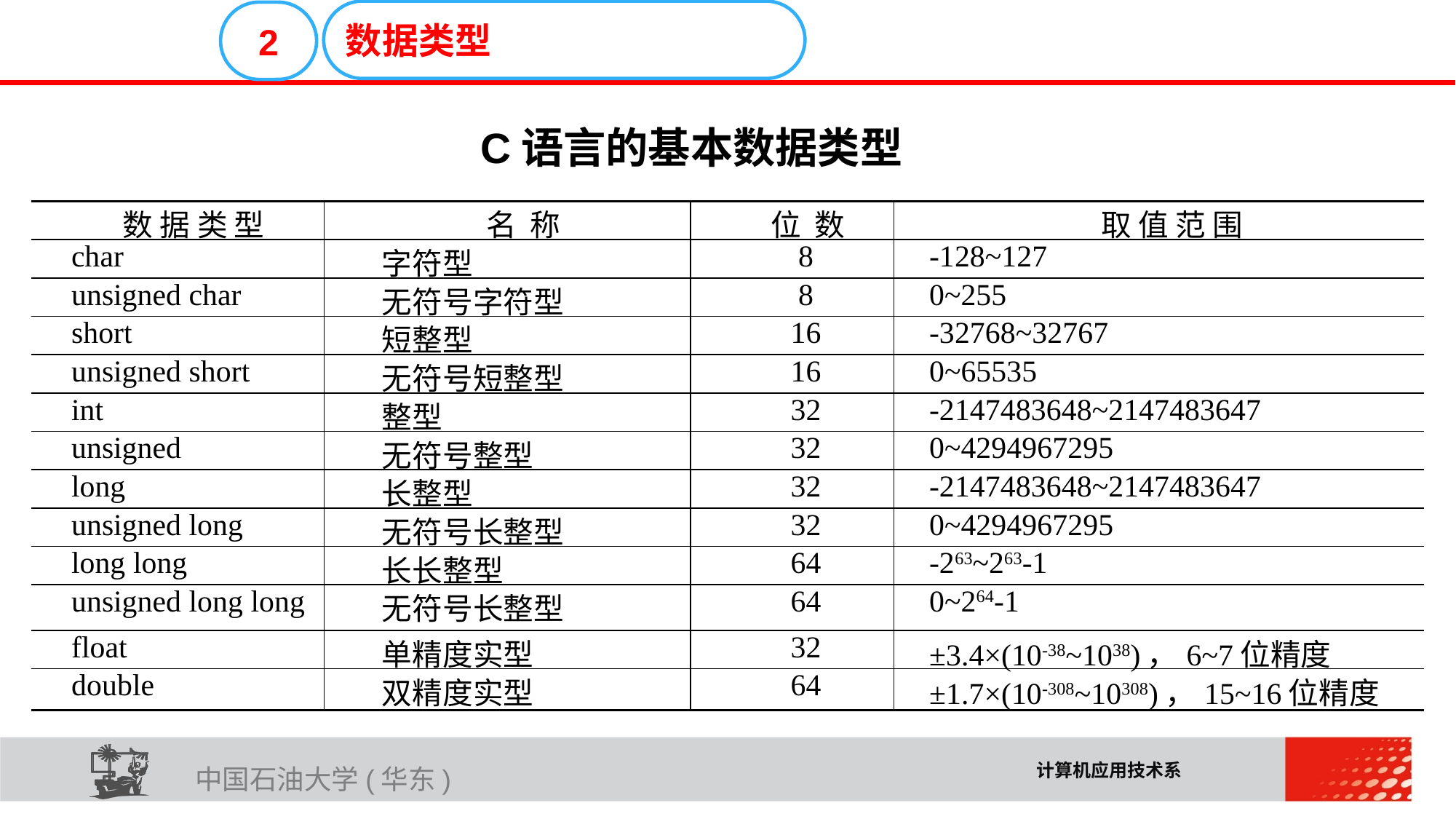

E6636B02012BD195C019CE06C16E30F4C33D02E32711A616D0819A1A3DEC08F98FFCE503BC41BA966B45D6F0472B73A72FC0F2BE2AA537FE6A04217657FCC2FDBF2DB6715F2B3FB871C24A61410
数据类型
2
C语言的基本数据类型
| 数 据 类 型 | 名 称 | 位 数 | 取 值 范 围 |
| --- | --- | --- | --- |
| char | 字符型 | 8 | -128~127 |
| unsigned char | 无符号字符型 | 8 | 0~255 |
| short | 短整型 | 16 | -32768~32767 |
| unsigned short | 无符号短整型 | 16 | 0~65535 |
| int | 整型 | 32 | -2147483648~2147483647 |
| unsigned | 无符号整型 | 32 | 0~4294967295 |
| long | 长整型 | 32 | -2147483648~2147483647 |
| unsigned long | 无符号长整型 | 32 | 0~4294967295 |
| long long | 长长整型 | 64 | -263~263-1 |
| unsigned long long | 无符号长整型 | 64 | 0~264-1 |
| float | 单精度实型 | 32 | ±3.4×(10-38~1038)，6~7位精度 |
| double | 双精度实型 | 64 | ±1.7×(10-308~10308)，15~16位精度 |
11